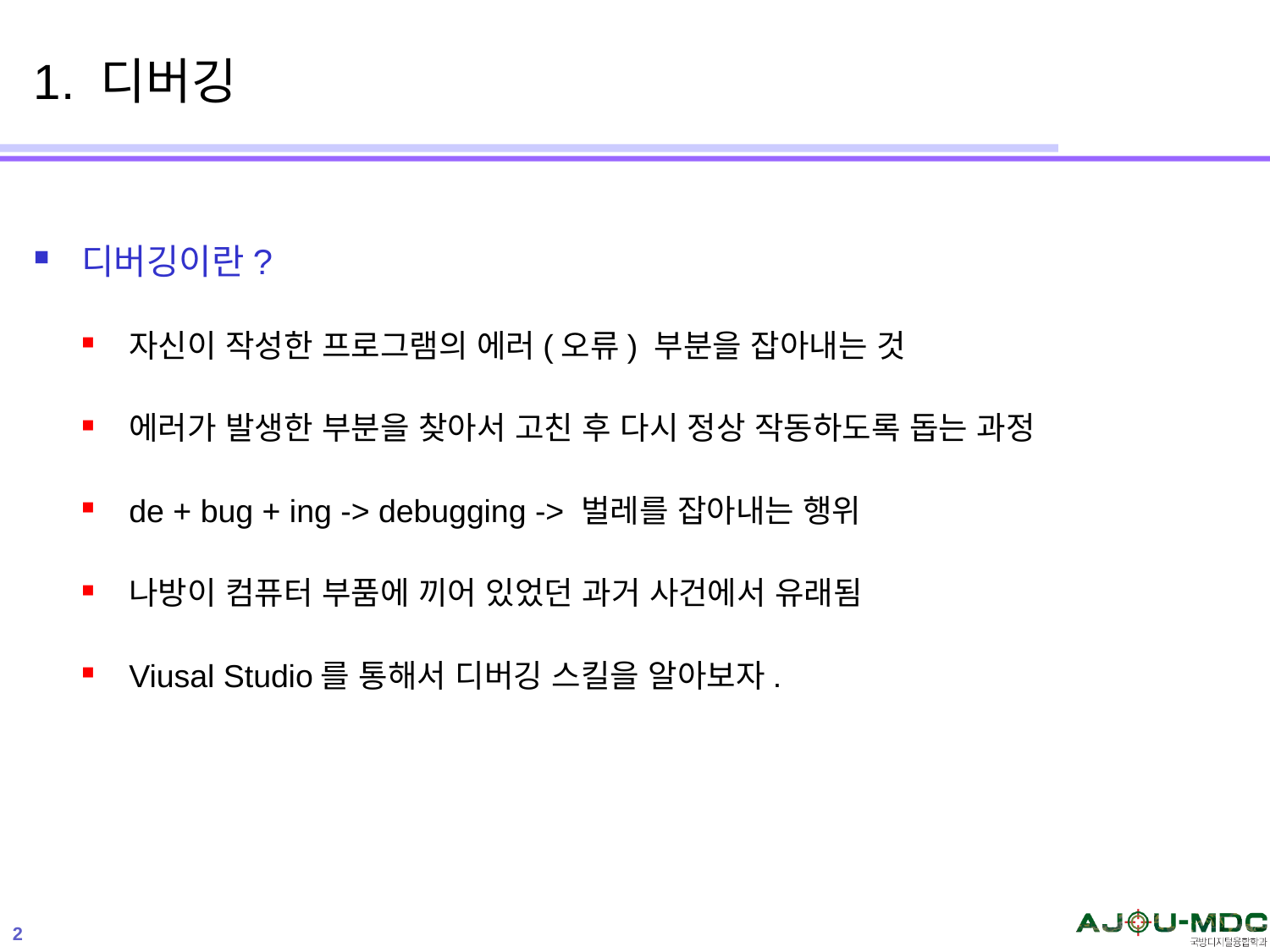

# 1. 디버깅
디버깅이란?
자신이 작성한 프로그램의 에러(오류) 부분을 잡아내는 것
에러가 발생한 부분을 찾아서 고친 후 다시 정상 작동하도록 돕는 과정
de + bug + ing -> debugging -> 벌레를 잡아내는 행위
나방이 컴퓨터 부품에 끼어 있었던 과거 사건에서 유래됨
Viusal Studio를 통해서 디버깅 스킬을 알아보자.
2